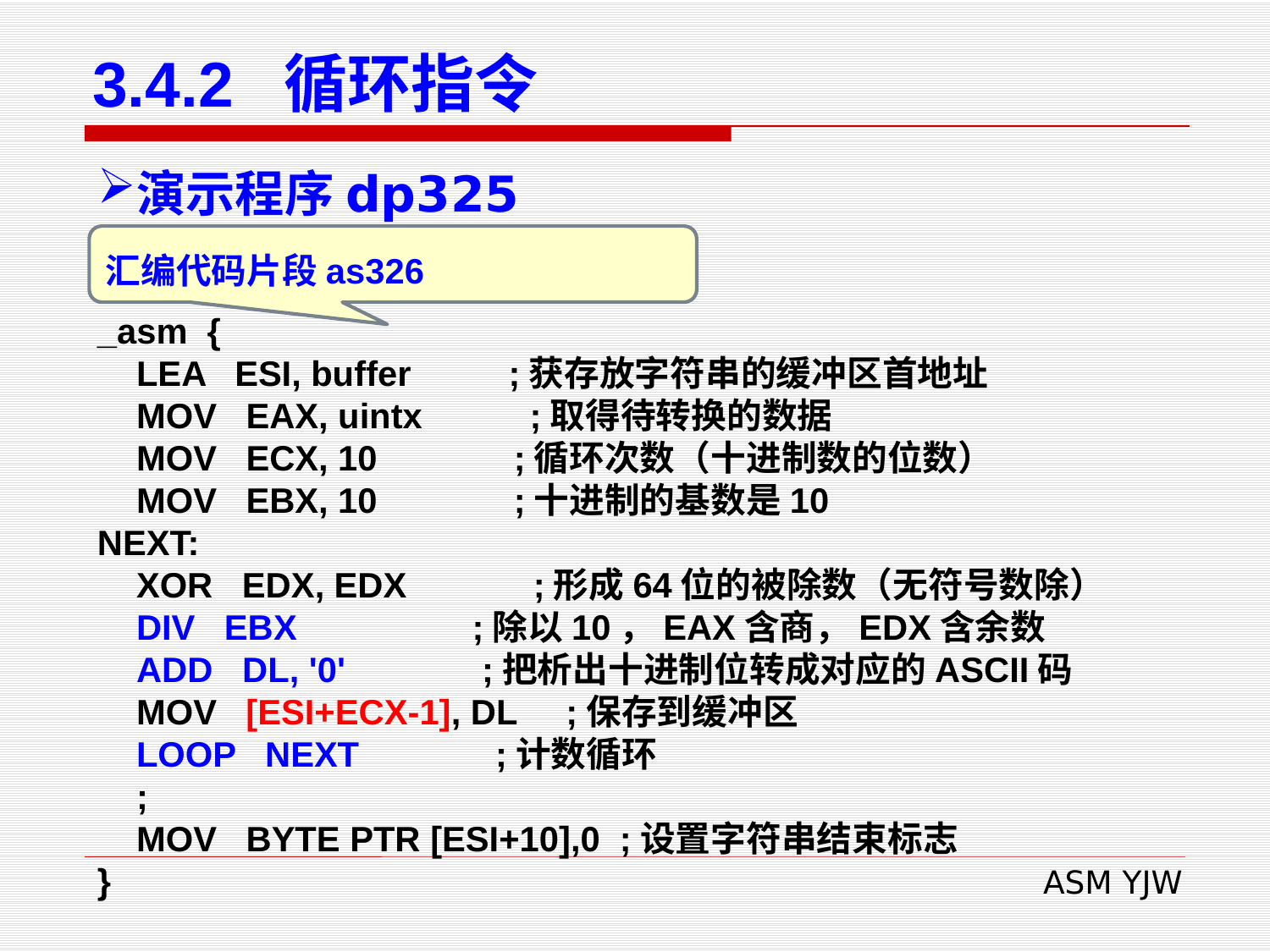

# 3.4.2  循环指令
演示程序dp325
汇编代码片段as326
_asm  {
    LEA   ESI, buffer          ;获存放字符串的缓冲区首地址
    MOV   EAX, uintx           ;取得待转换的数据
    MOV   ECX, 10              ;循环次数（十进制数的位数）
    MOV   EBX, 10              ;十进制的基数是10
NEXT:
    XOR   EDX, EDX             ;形成64位的被除数（无符号数除）
    DIV   EBX                  ;除以10，EAX含商，EDX含余数
    ADD   DL, '0'              ;把析出十进制位转成对应的ASCII码
    MOV   [ESI+ECX-1], DL     ;保存到缓冲区
    LOOP   NEXT              ;计数循环
    ;
    MOV   BYTE PTR [ESI+10],0  ;设置字符串结束标志
}